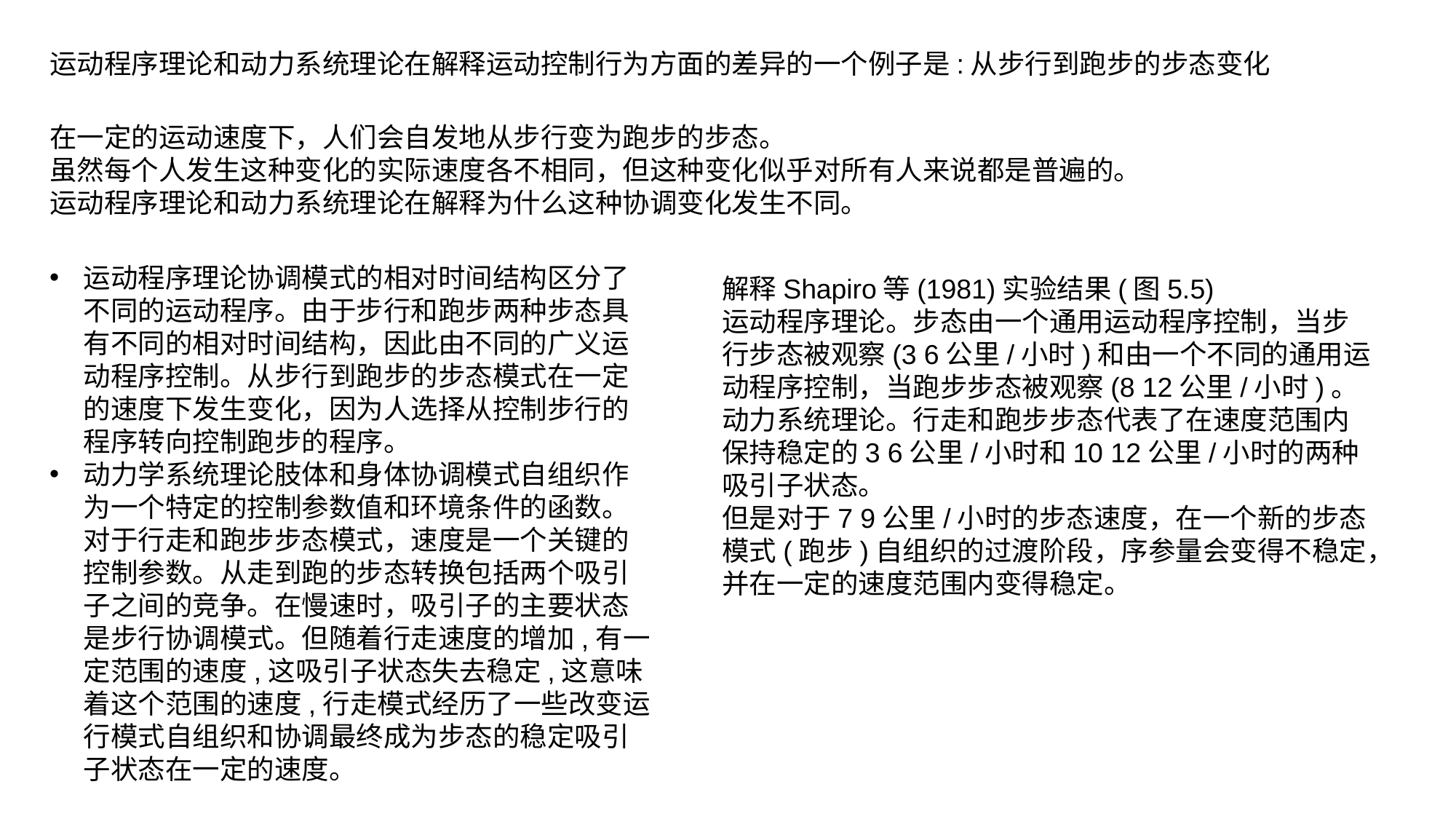

运动程序理论和动力系统理论在解释运动控制行为方面的差异的一个例子是:从步行到跑步的步态变化
在一定的运动速度下，人们会自发地从步行变为跑步的步态。
虽然每个人发生这种变化的实际速度各不相同，但这种变化似乎对所有人来说都是普遍的。
运动程序理论和动力系统理论在解释为什么这种协调变化发生不同。
运动程序理论协调模式的相对时间结构区分了不同的运动程序。由于步行和跑步两种步态具有不同的相对时间结构，因此由不同的广义运动程序控制。从步行到跑步的步态模式在一定的速度下发生变化，因为人选择从控制步行的程序转向控制跑步的程序。
动力学系统理论肢体和身体协调模式自组织作为一个特定的控制参数值和环境条件的函数。对于行走和跑步步态模式，速度是一个关键的控制参数。从走到跑的步态转换包括两个吸引子之间的竞争。在慢速时，吸引子的主要状态是步行协调模式。但随着行走速度的增加,有一定范围的速度,这吸引子状态失去稳定,这意味着这个范围的速度,行走模式经历了一些改变运行模式自组织和协调最终成为步态的稳定吸引子状态在一定的速度。
解释Shapiro等(1981)实验结果(图5.5)
运动程序理论。步态由一个通用运动程序控制，当步行步态被观察(3 6公里/小时)和由一个不同的通用运动程序控制，当跑步步态被观察(8 12公里/小时)。
动力系统理论。行走和跑步步态代表了在速度范围内保持稳定的3 6公里/小时和10 12公里/小时的两种吸引子状态。
但是对于7 9公里/小时的步态速度，在一个新的步态模式(跑步)自组织的过渡阶段，序参量会变得不稳定，并在一定的速度范围内变得稳定。